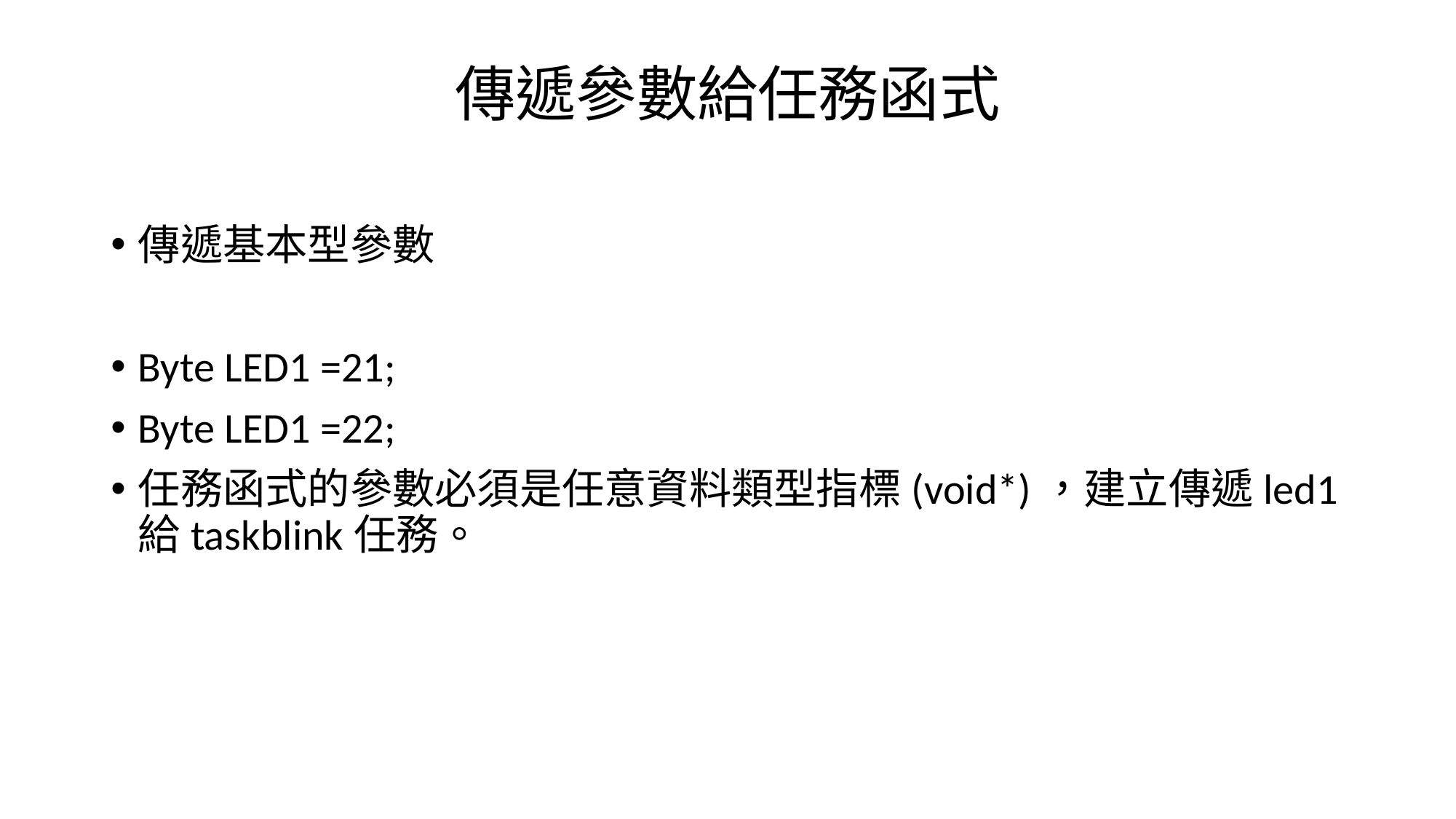

# 傳遞參數給任務函式
傳遞基本型參數

Byte LED1 =21;
Byte LED1 =22;
任務函式的參數必須是任意資料類型指標(void*)，建立傳遞led1給taskblink任務。